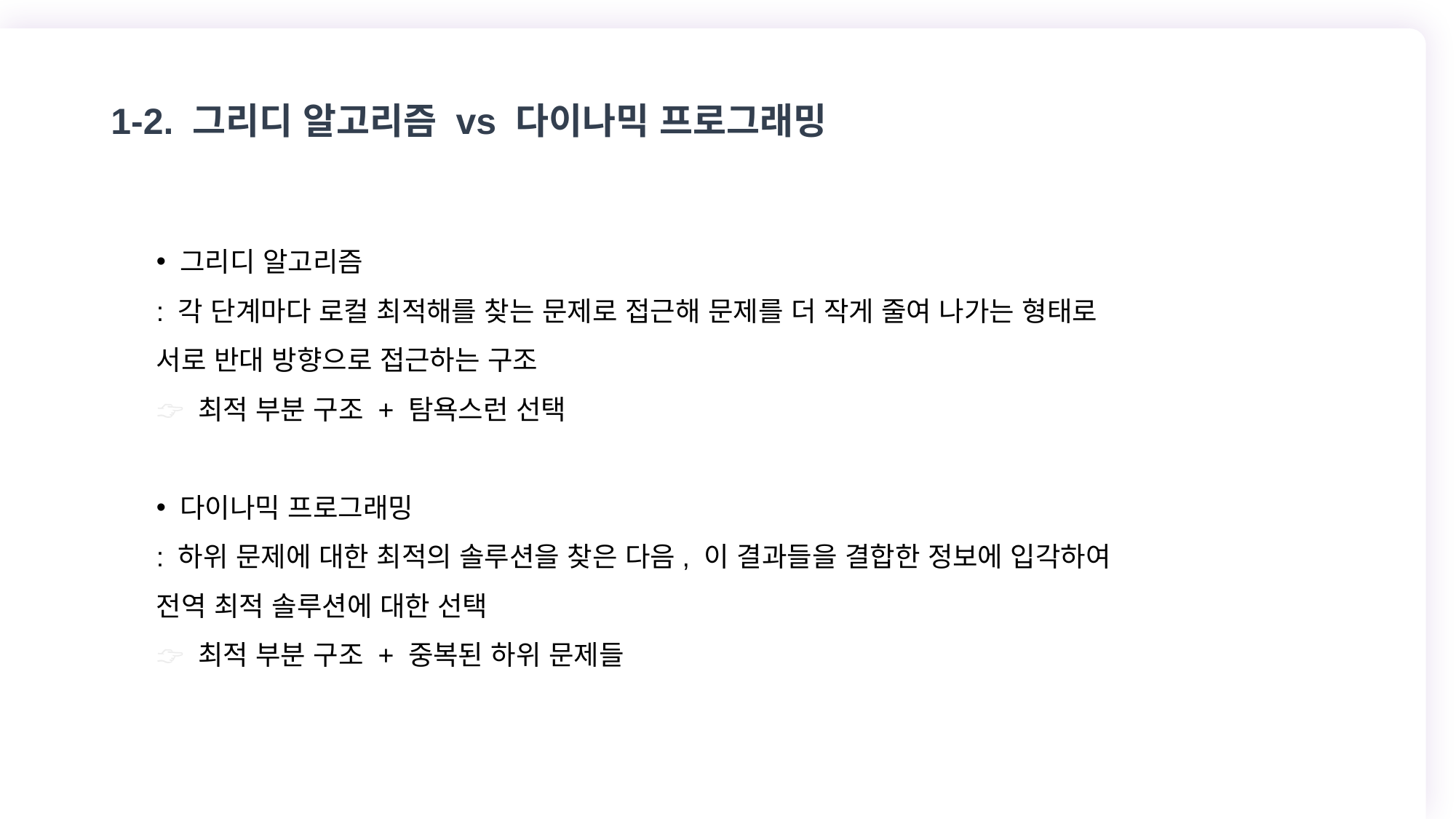

1-2. 그리디 알고리즘 vs 다이나믹 프로그래밍
 그리디 알고리즘
: 각 단계마다 로컬 최적해를 찾는 문제로 접근해 문제를 더 작게 줄여 나가는 형태로
서로 반대 방향으로 접근하는 구조
👉 최적 부분 구조 + 탐욕스런 선택

 다이나믹 프로그래밍
: 하위 문제에 대한 최적의 솔루션을 찾은 다음, 이 결과들을 결합한 정보에 입각하여
전역 최적 솔루션에 대한 선택
👉 최적 부분 구조 + 중복된 하위 문제들